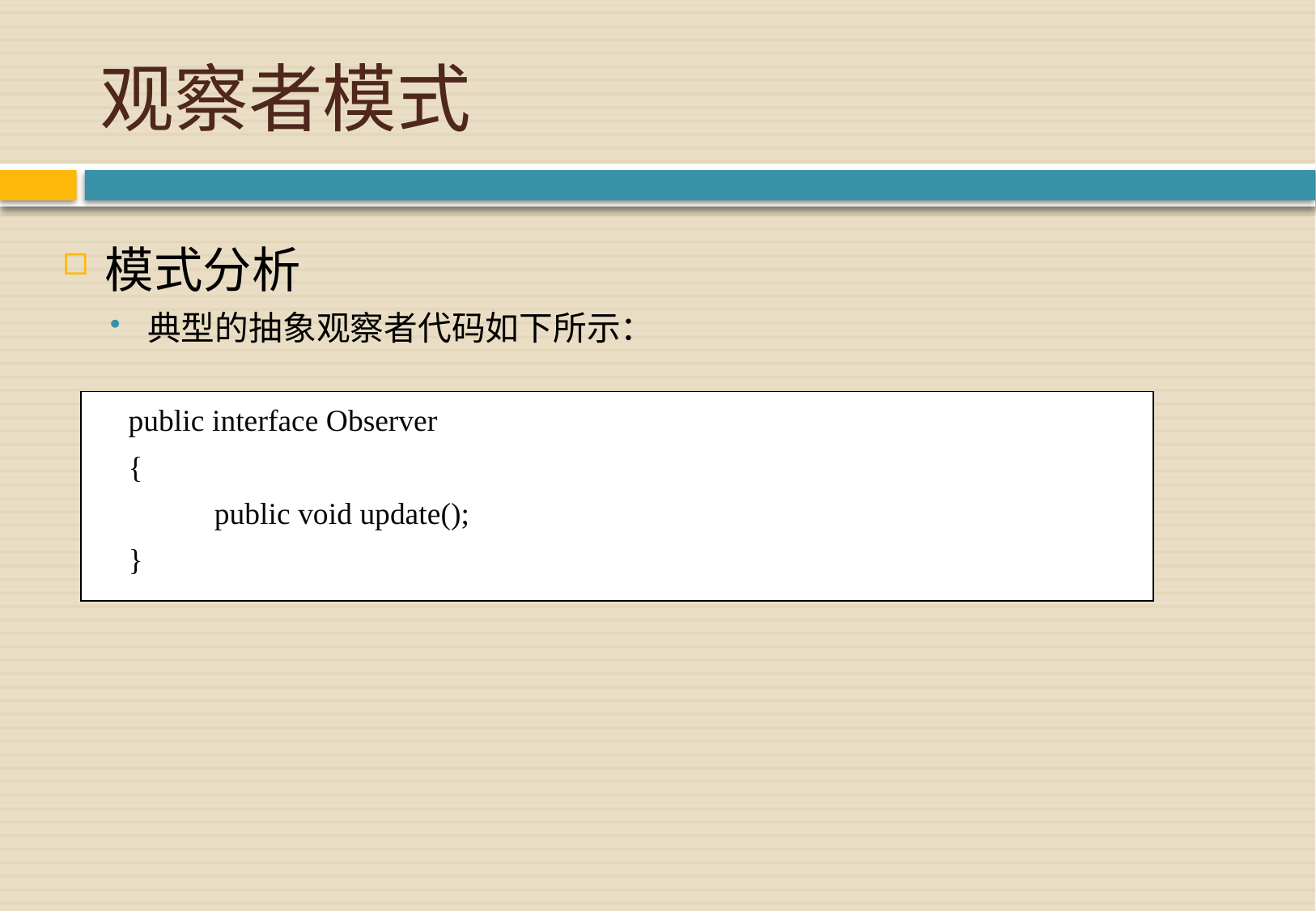

# 观察者模式
模式分析
典型的抽象观察者代码如下所示：
| public interface Observer { public void update(); } |
| --- |